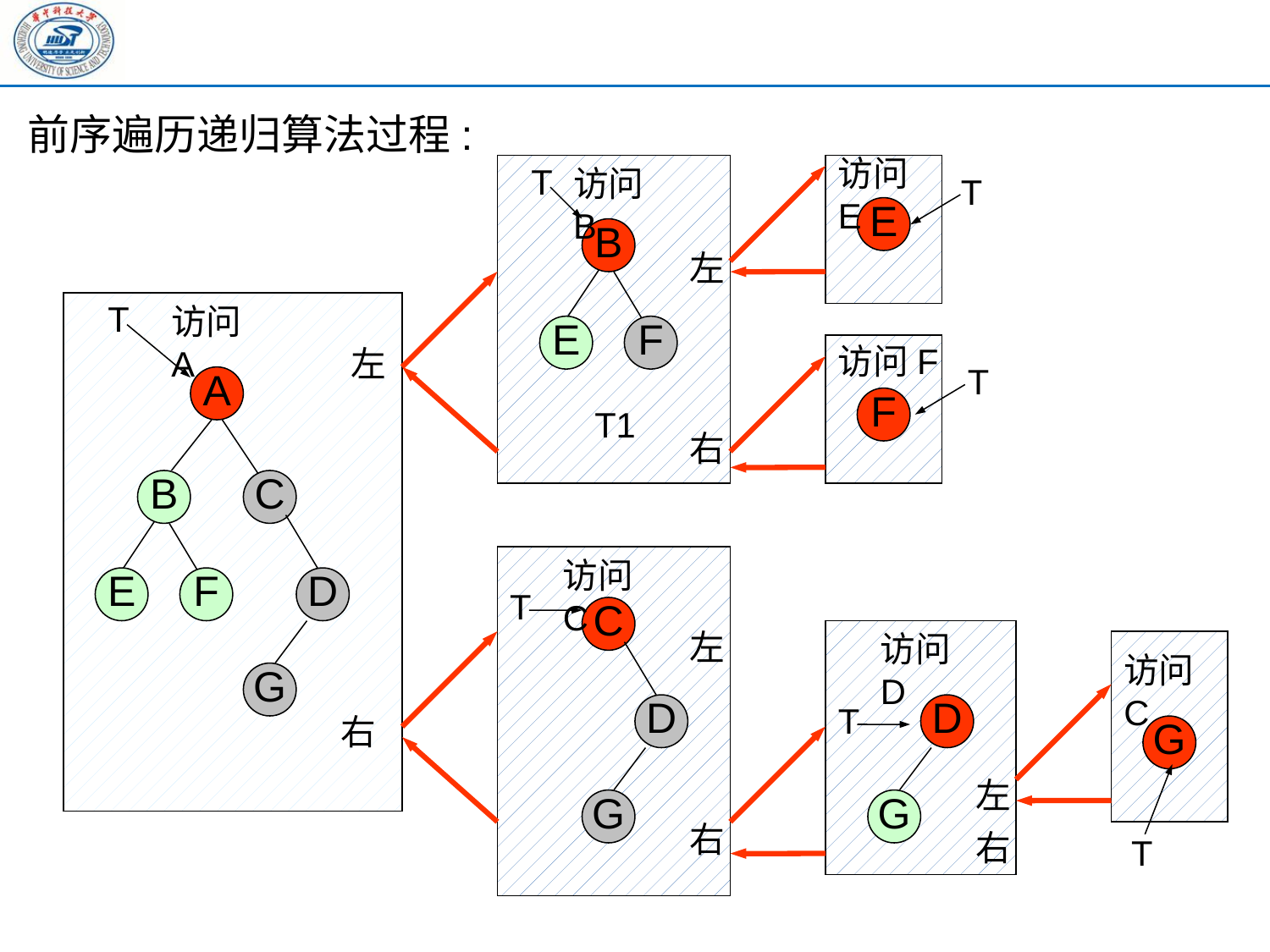

前序遍历递归算法过程:
访问E
T

访问B

T

E
B
左

T

访问A
E
F

访问F
左

T

A

F
T1

右

B
C

访问C
E
F
D
T
C

左

访问D

访问C
G

T
D
D
右
G

左
G
G

右
右
T